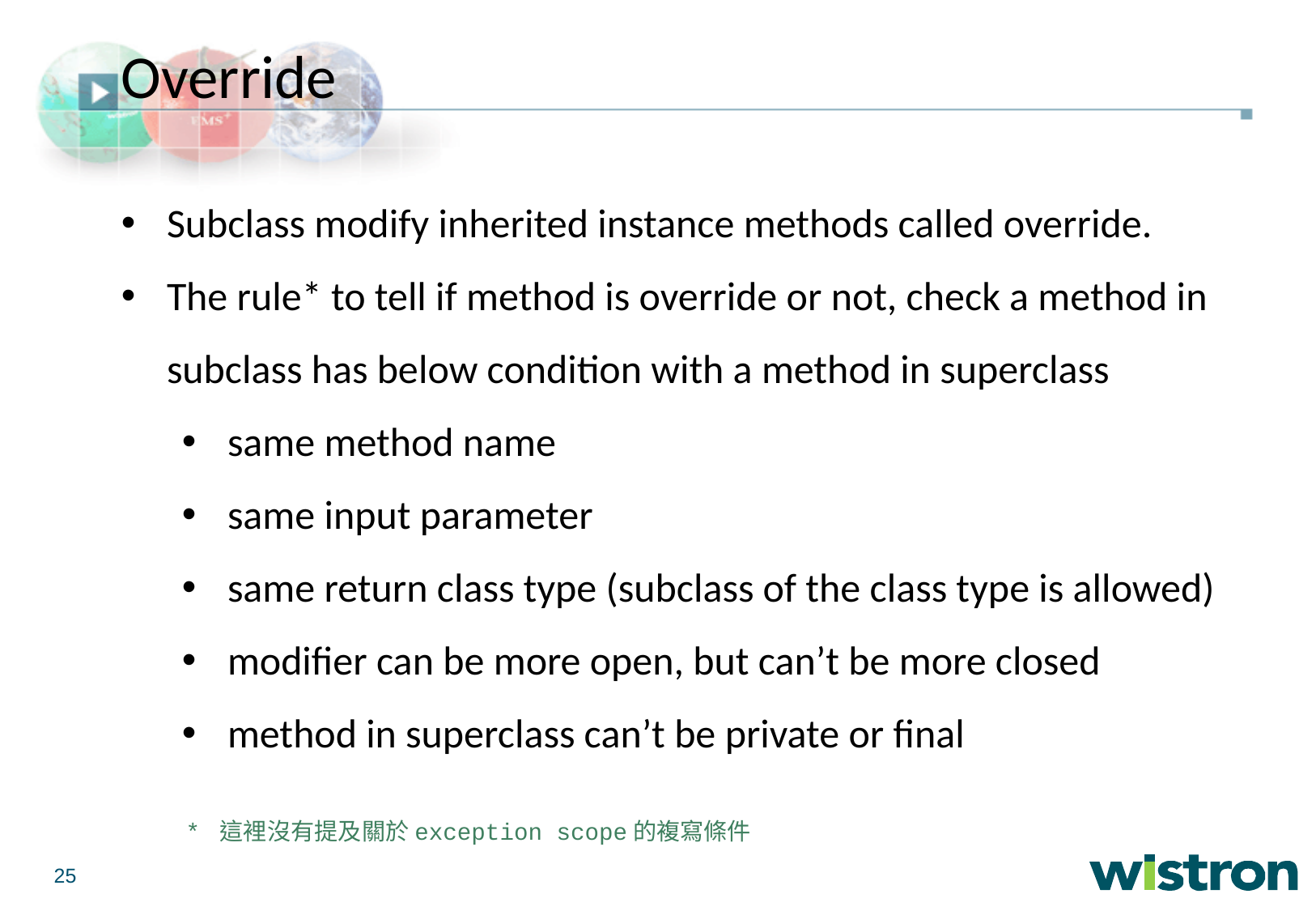

Override
Subclass modify inherited instance methods called override.
The rule* to tell if method is override or not, check a method in subclass has below condition with a method in superclass
same method name
same input parameter
same return class type (subclass of the class type is allowed)
modifier can be more open, but can’t be more closed
method in superclass can’t be private or final
* 這裡沒有提及關於exception scope的複寫條件